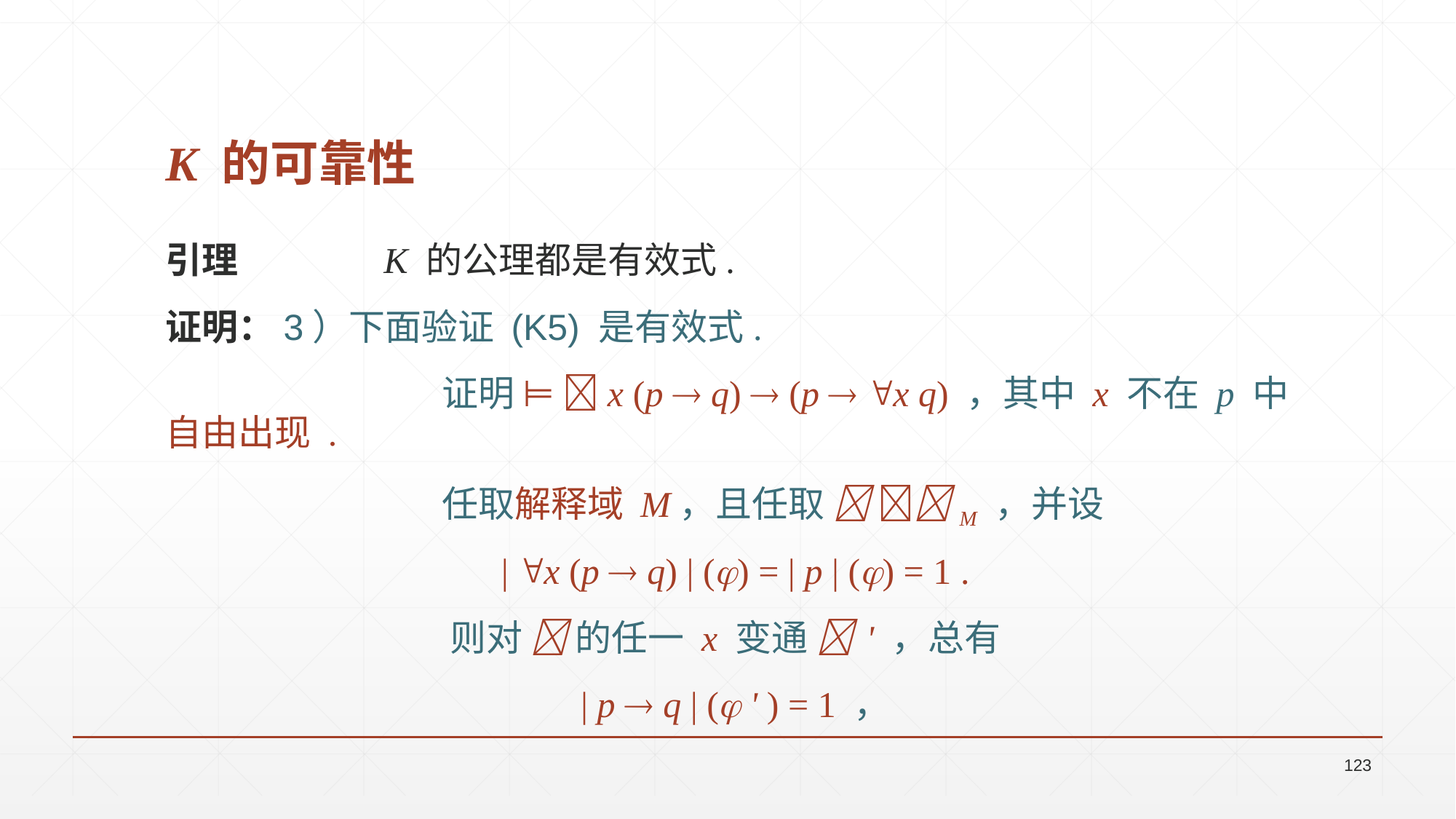

# K 的可靠性
引理		K 的公理都是有效式.
证明：3）下面验证 (K5) 是有效式.
		      证明 ⊨ ∀x (p → q) → (p → ∀x q) ，其中 x 不在 p 中自由出现 .
		      任取解释域 M，且任取 ϕ ∈ΦM ，并设
| ∀x (p → q) | (ϕ) = | p | (ϕ) = 1 .
		       则对 ϕ 的任一 x 变通 ϕ ʹ ，总有
| p → q | (ϕ ʹ ) = 1 ，

123